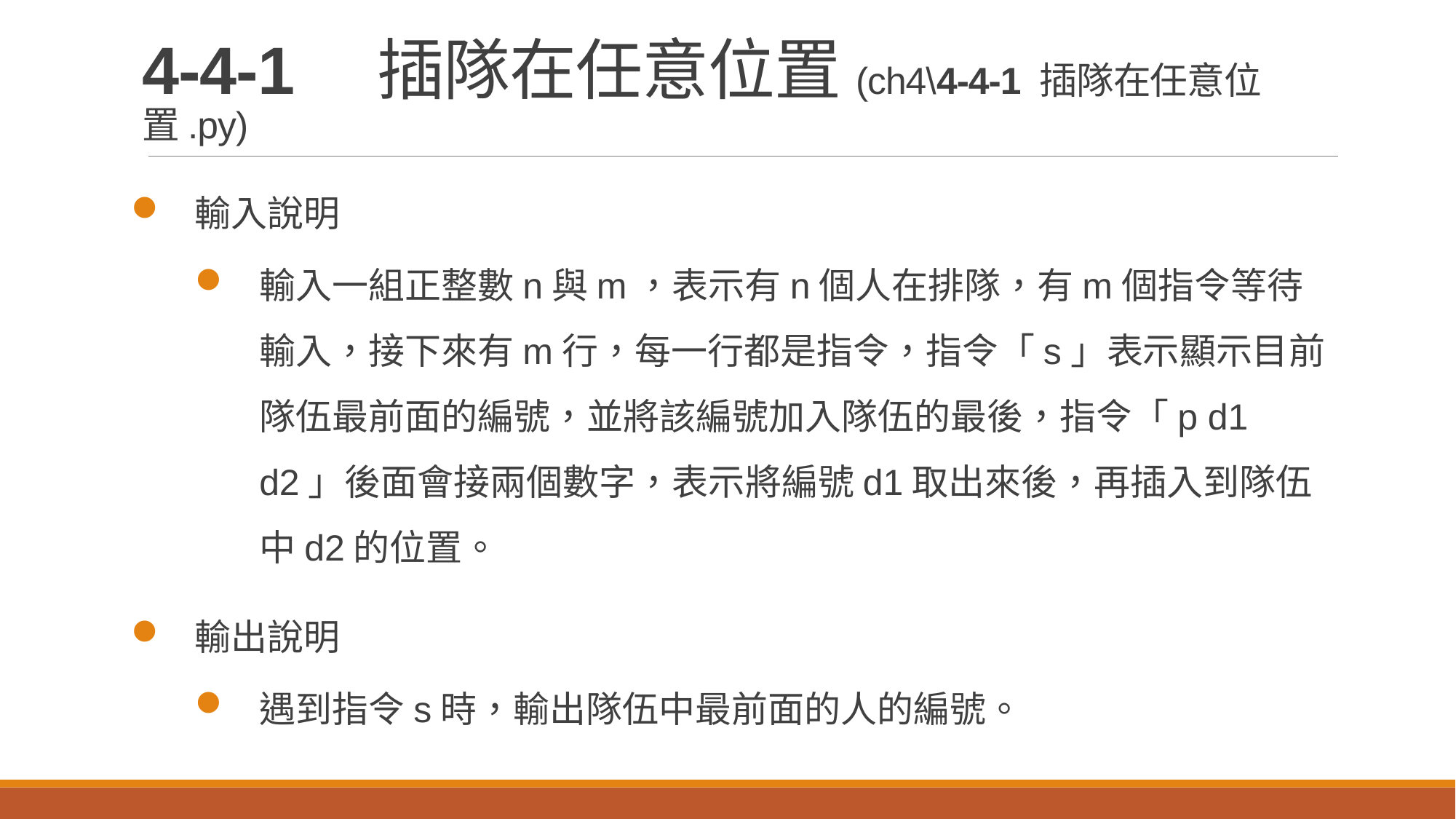

# 4-4-1　插隊在任意位置(ch4\4-4-1 插隊在任意位置.py)
輸入說明
輸入一組正整數n與m，表示有n個人在排隊，有m個指令等待輸入，接下來有m行，每一行都是指令，指令「s」表示顯示目前隊伍最前面的編號，並將該編號加入隊伍的最後，指令「p d1 d2」後面會接兩個數字，表示將編號d1取出來後，再插入到隊伍中d2的位置。
輸出說明
遇到指令s時，輸出隊伍中最前面的人的編號。